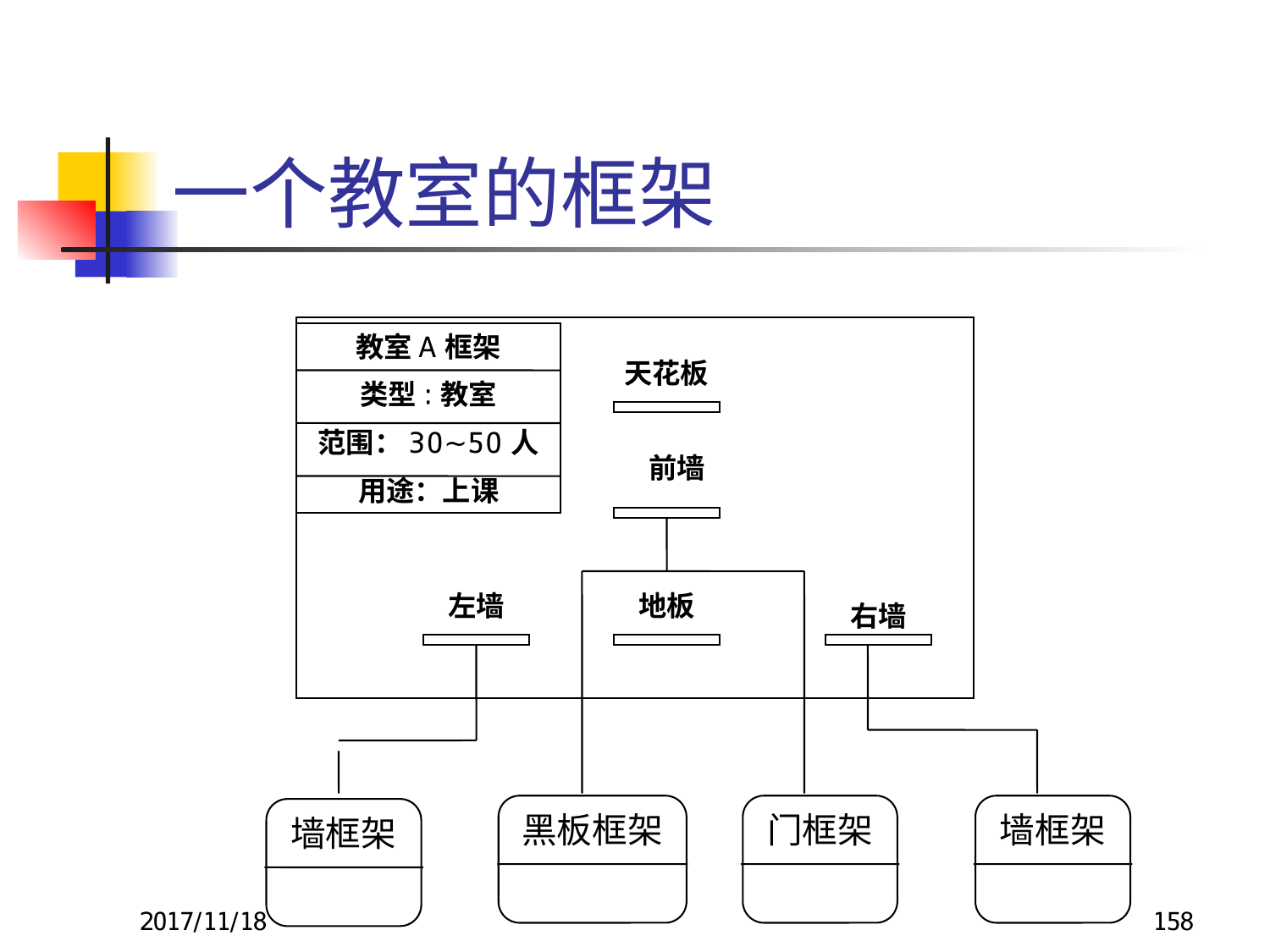

# 一个教室的框架

教室A框架
类型:教室
范围：30~50人
用途：上课
天花板

前墙

左墙
地板
右墙

黑板框架

门框架

墙框架

墙框架

2017/11/18
158